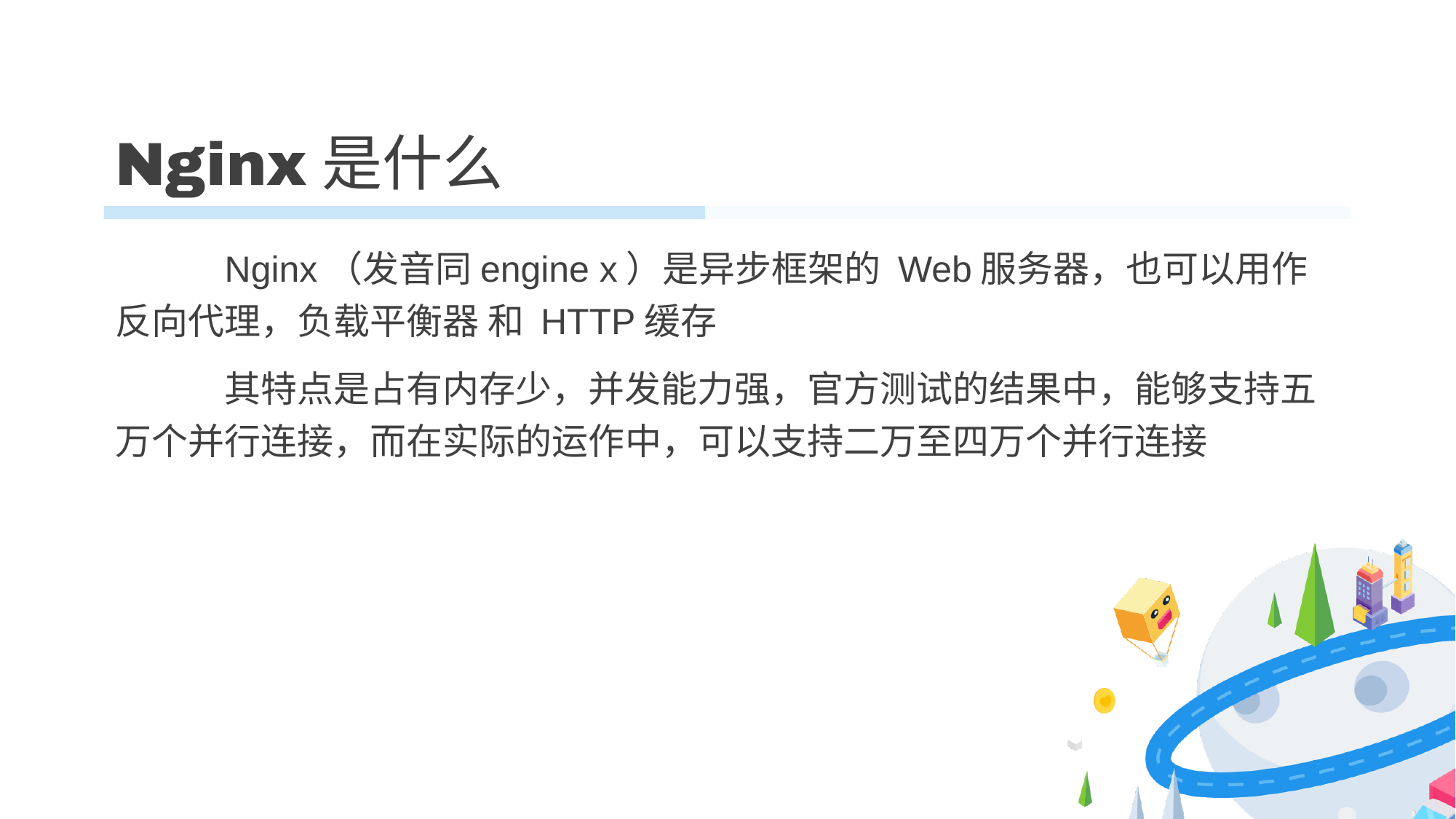

# Nginx是什么
	Nginx（发音同engine x）是异步框架的 Web服务器，也可以用作反向代理，负载平衡器 和 HTTP缓存
	其特点是占有内存少，并发能力强，官方测试的结果中，能够支持五万个并行连接，而在实际的运作中，可以支持二万至四万个并行连接